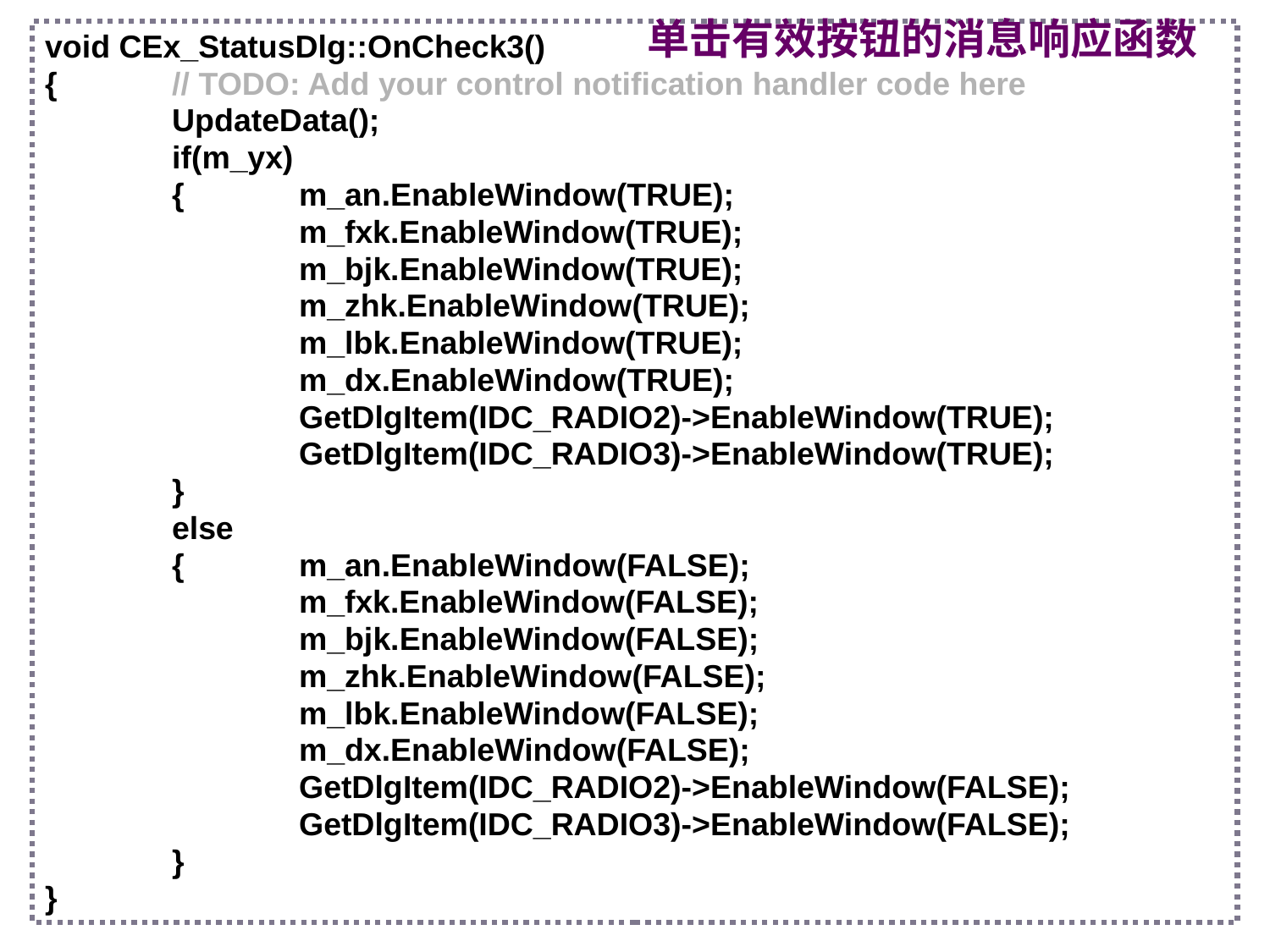

单击有效按钮的消息响应函数
void CEx_StatusDlg::OnCheck3()
{	// TODO: Add your control notification handler code here
	UpdateData();
	if(m_yx)
	{	m_an.EnableWindow(TRUE);
		m_fxk.EnableWindow(TRUE);
		m_bjk.EnableWindow(TRUE);
		m_zhk.EnableWindow(TRUE);
		m_lbk.EnableWindow(TRUE);
		m_dx.EnableWindow(TRUE);
		GetDlgItem(IDC_RADIO2)->EnableWindow(TRUE);
		GetDlgItem(IDC_RADIO3)->EnableWindow(TRUE);
	}
	else
	{	m_an.EnableWindow(FALSE);
		m_fxk.EnableWindow(FALSE);
		m_bjk.EnableWindow(FALSE);
		m_zhk.EnableWindow(FALSE);
		m_lbk.EnableWindow(FALSE);
		m_dx.EnableWindow(FALSE);
		GetDlgItem(IDC_RADIO2)->EnableWindow(FALSE);
		GetDlgItem(IDC_RADIO3)->EnableWindow(FALSE);
	}
}